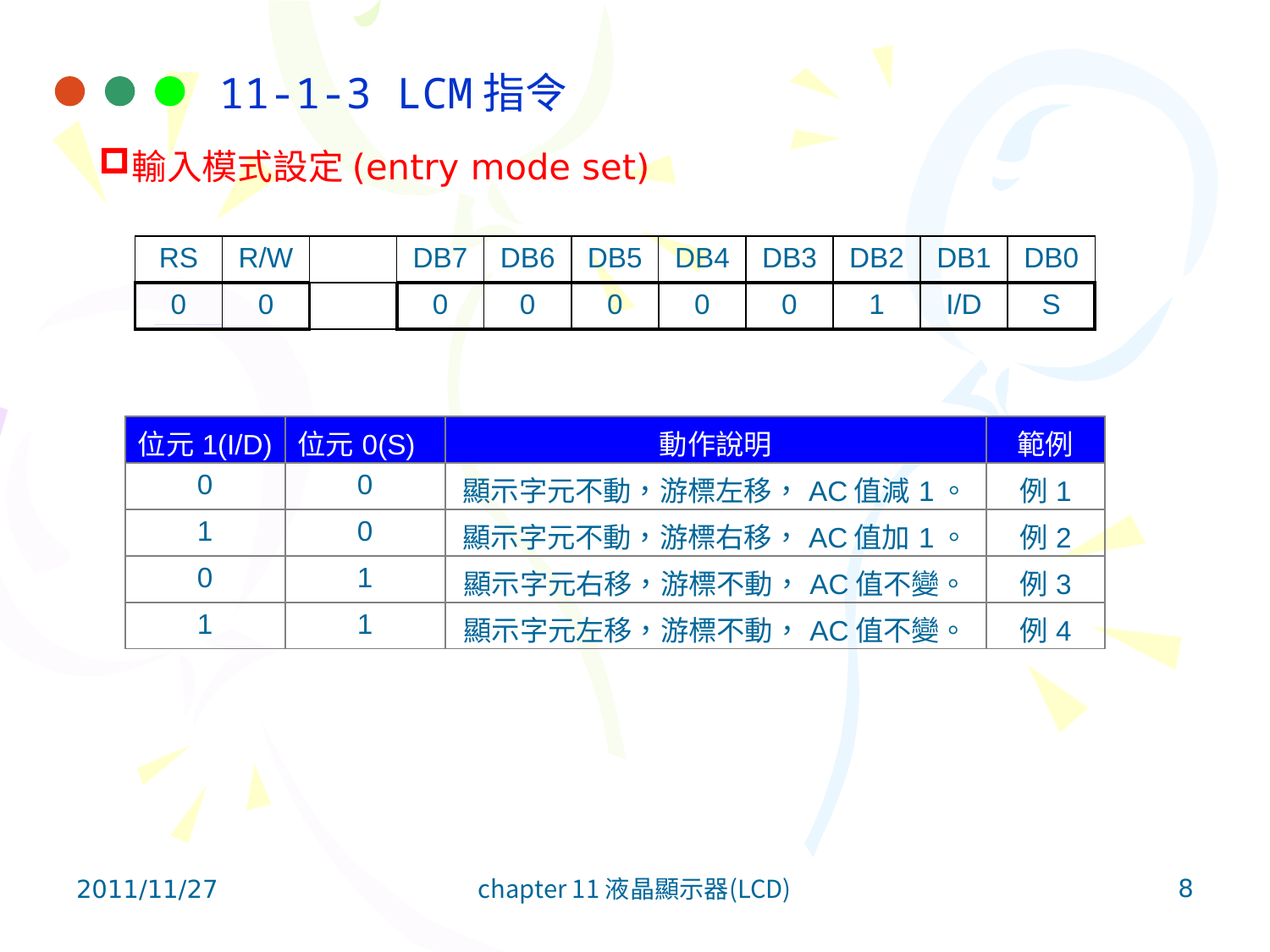

11-1-3 LCM指令

輸入模式設定(entry mode set)
| RS | R/W |  | DB7 | DB6 | DB5 | DB4 | DB3 | DB2 | DB1 | DB0 |
| --- | --- | --- | --- | --- | --- | --- | --- | --- | --- | --- |
| 0 | 0 |  | 0 | 0 | 0 | 0 | 0 | 1 | I/D | S |

| 位元1(I/D) | 位元0(S) | 動作說明 | 範例 |
| --- | --- | --- | --- |
| 0 | 0 | 顯示字元不動，游標左移，AC值減1。 | 例1 |
| 1 | 0 | 顯示字元不動，游標右移，AC值加1。 | 例2 |
| 0 | 1 | 顯示字元右移，游標不動，AC值不變。 | 例3 |
| 1 | 1 | 顯示字元左移，游標不動，AC值不變。 | 例4 |

8
2011/11/27
chapter 11 液晶顯示器(LCD)